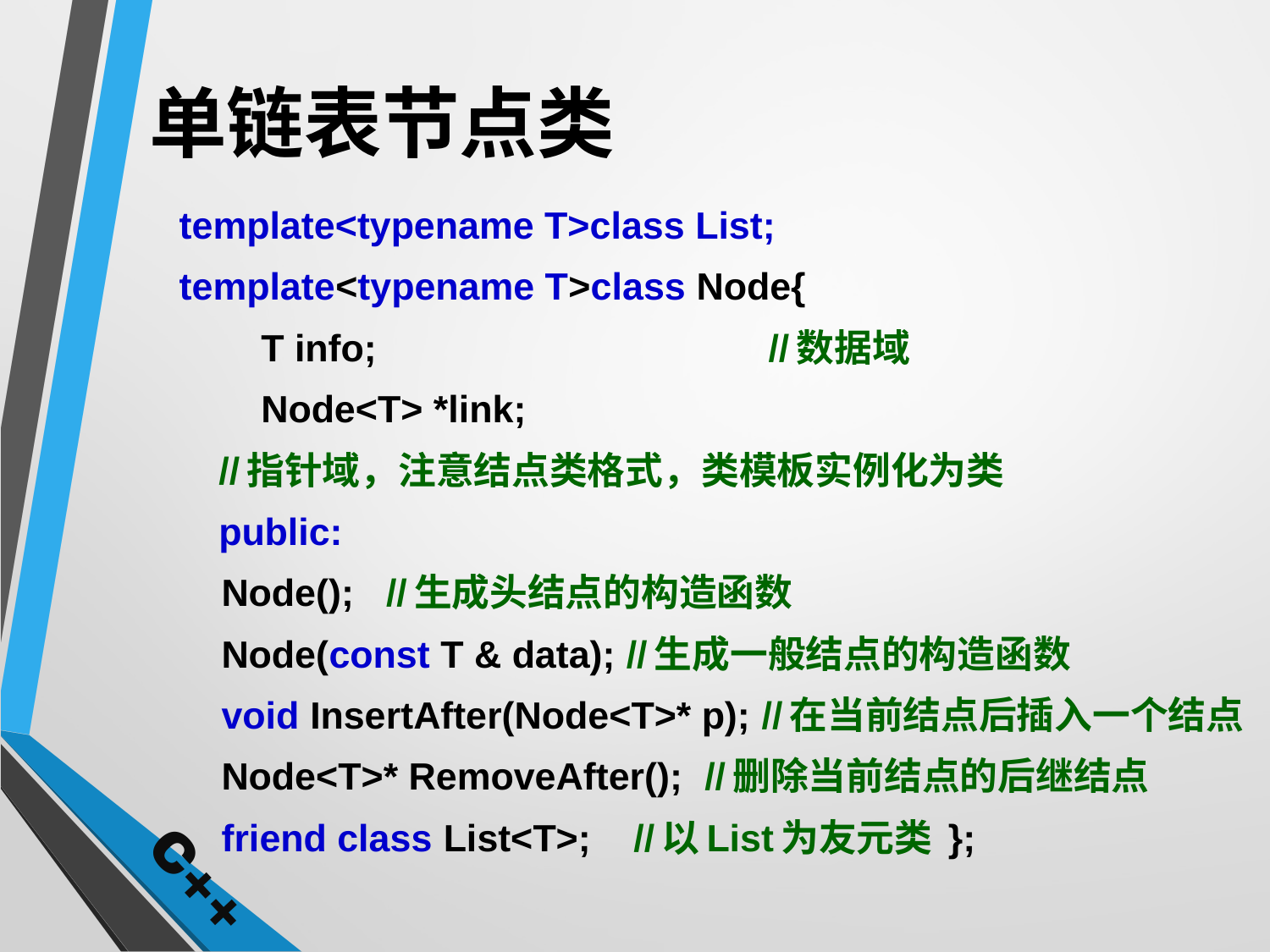

# 单链表节点类
template<typename T>class List;
template<typename T>class Node{
	    T info;                                     //数据域
	    Node<T> *link;
		//指针域，注意结点类格式，类模板实例化为类
	public:
    Node();   //生成头结点的构造函数
    Node(const T & data); //生成一般结点的构造函数
    void InsertAfter(Node<T>* p); //在当前结点后插入一个结点
    Node<T>* RemoveAfter();  //删除当前结点的后继结点
    friend class List<T>;    //以List为友元类 };